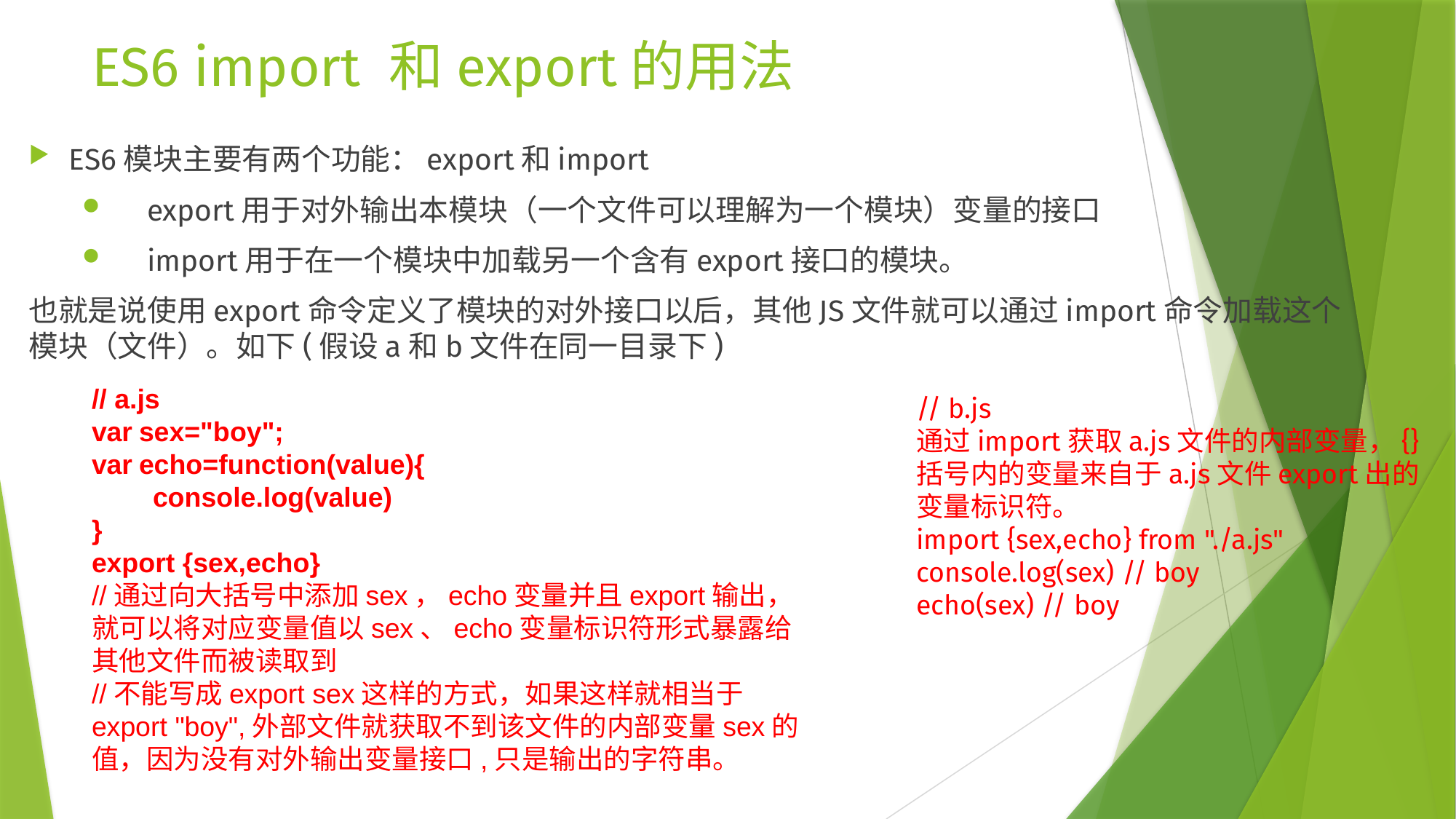

# ES6 import 和export的用法
ES6模块主要有两个功能：export和import
    export用于对外输出本模块（一个文件可以理解为一个模块）变量的接口
    import用于在一个模块中加载另一个含有export接口的模块。
也就是说使用export命令定义了模块的对外接口以后，其他JS文件就可以通过import命令加载这个模块（文件）。如下(假设a和b文件在同一目录下)

// a.js
var sex="boy";
var echo=function(value){
　　console.log(value)
}
export {sex,echo}
//通过向大括号中添加sex，echo变量并且export输出，就可以将对应变量值以sex、echo变量标识符形式暴露给其他文件而被读取到
//不能写成export sex这样的方式，如果这样就相当于export "boy",外部文件就获取不到该文件的内部变量sex的值，因为没有对外输出变量接口,只是输出的字符串。
// b.js
通过import获取a.js文件的内部变量，{}括号内的变量来自于a.js文件export出的变量标识符。
import {sex,echo} from "./a.js"
console.log(sex) // boy
echo(sex) // boy